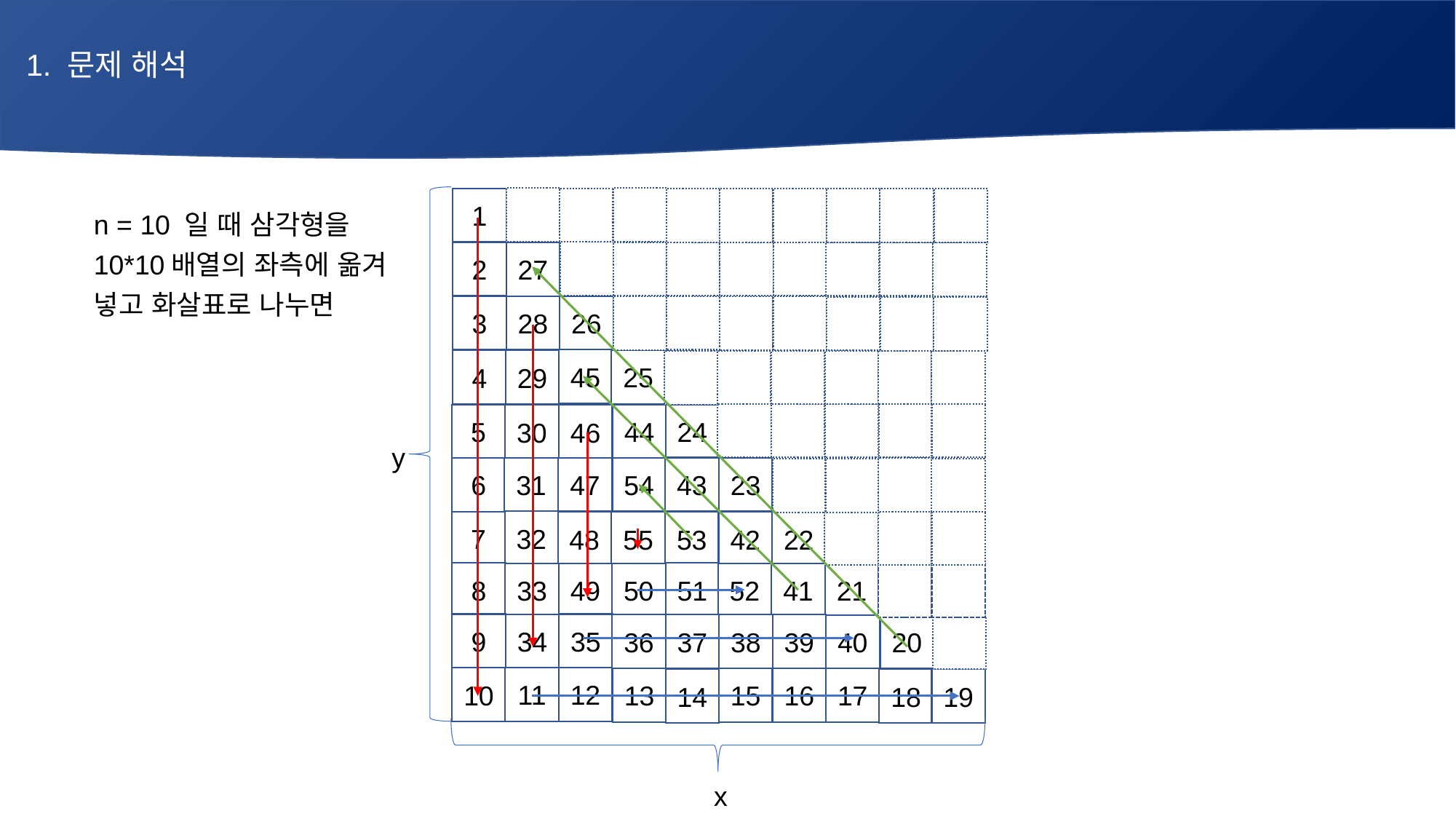

1. 문제 해석
# 매주 1 과제 LV2 앞

y

x
9
35
34
38
39
36
37
40
20
1
n = 10 일 때 삼각형을

10*10배열의 좌측에 옮겨

넣고 화살표로 나누면
8
51
33
49
50
52
41
21
2
27
3
28
26
32
7
48
55
53
42
22
45
25
4
29
43
23
31
47
54
6
24
44
5
30
46
24
44
5
30
46
43
23
31
47
54
6
45
25
4
29
3
28
26
32
7
48
55
53
42
22
8
51
33
49
50
52
41
21

9
35
34
38
39
36
37
40
20

11
12
10
13
15
16
17
14
18
19